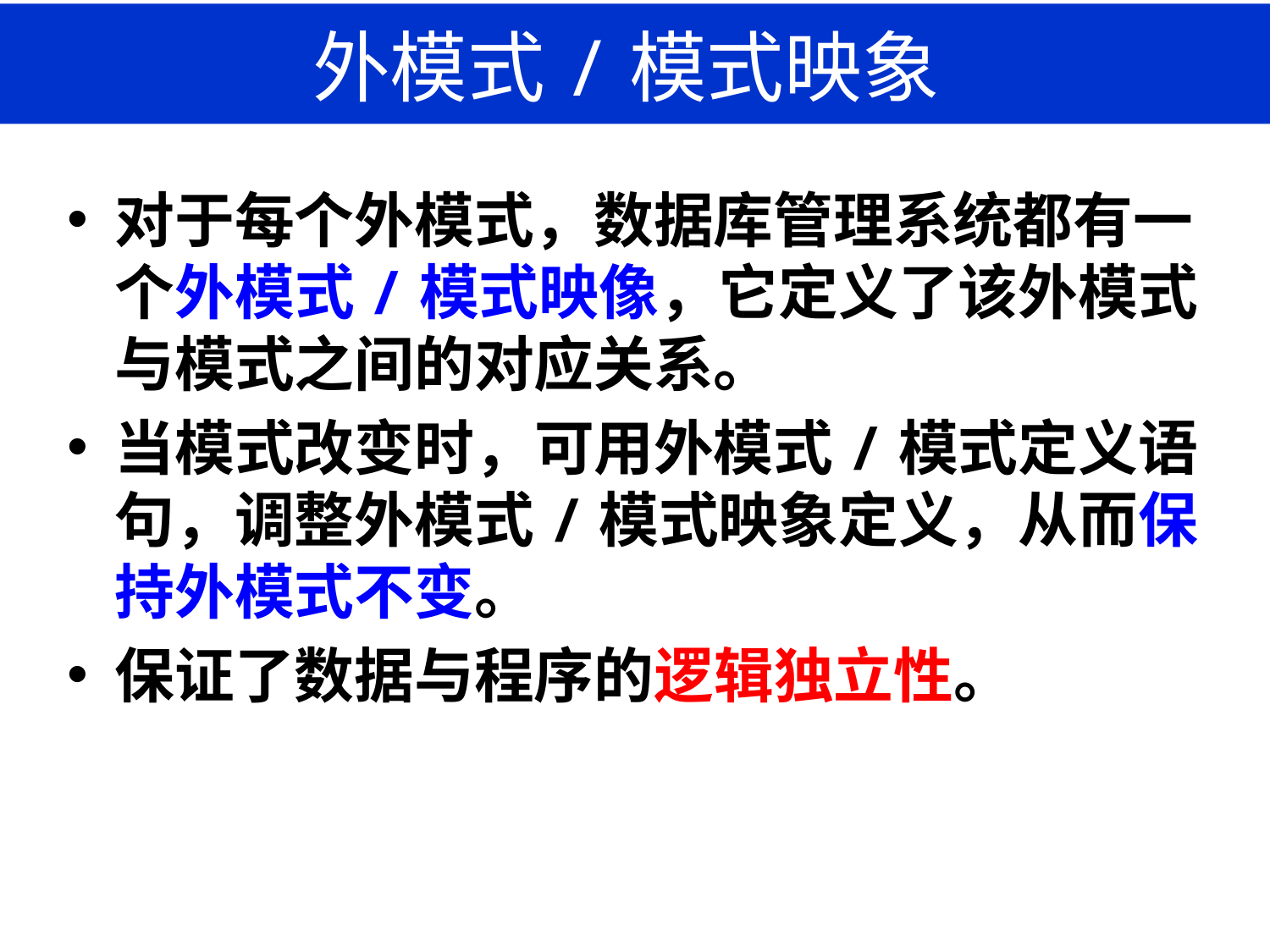

# 外模式/模式映象
对于每个外模式，数据库管理系统都有一个外模式/模式映像，它定义了该外模式与模式之间的对应关系。
当模式改变时，可用外模式/模式定义语句，调整外模式/模式映象定义，从而保持外模式不变。
保证了数据与程序的逻辑独立性。